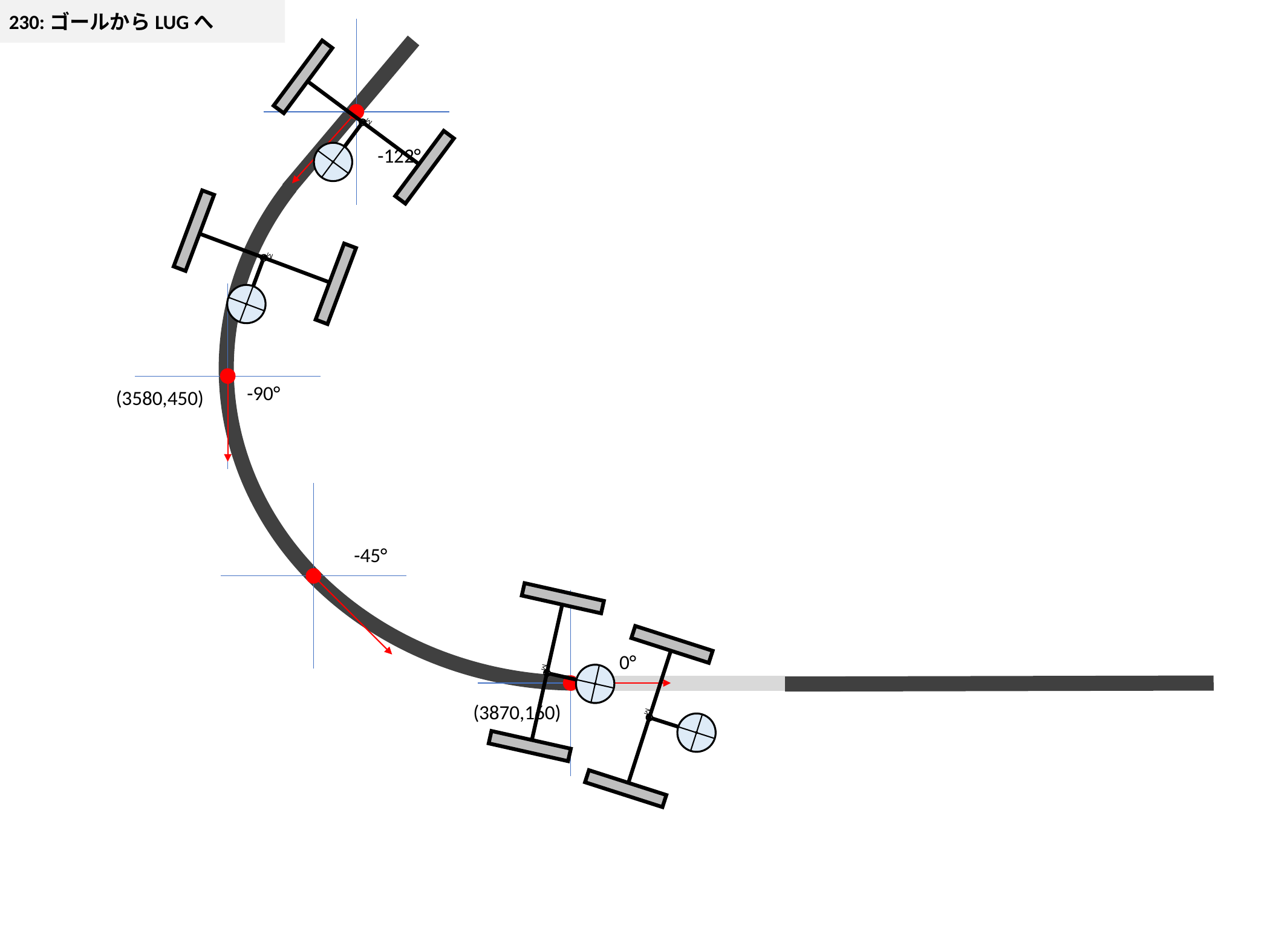

230:ゴールからLUGへ

M

-122°

M

-90°
(3580,450)
-45°

M
0°

M

(3870,160)